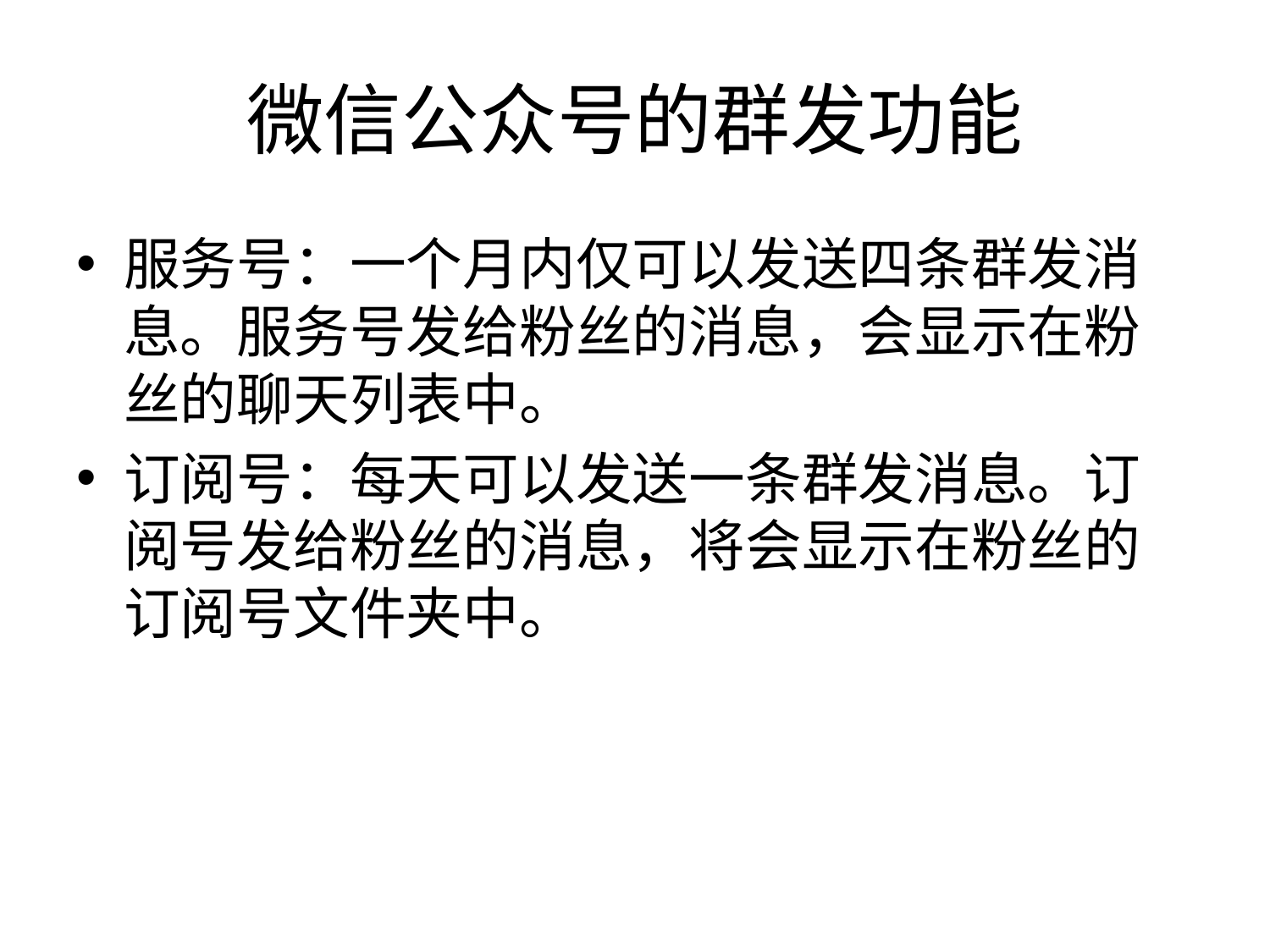

# 微信公众号的群发功能
服务号：一个月内仅可以发送四条群发消息。服务号发给粉丝的消息，会显示在粉丝的聊天列表中。
订阅号：每天可以发送一条群发消息。订阅号发给粉丝的消息，将会显示在粉丝的订阅号文件夹中。